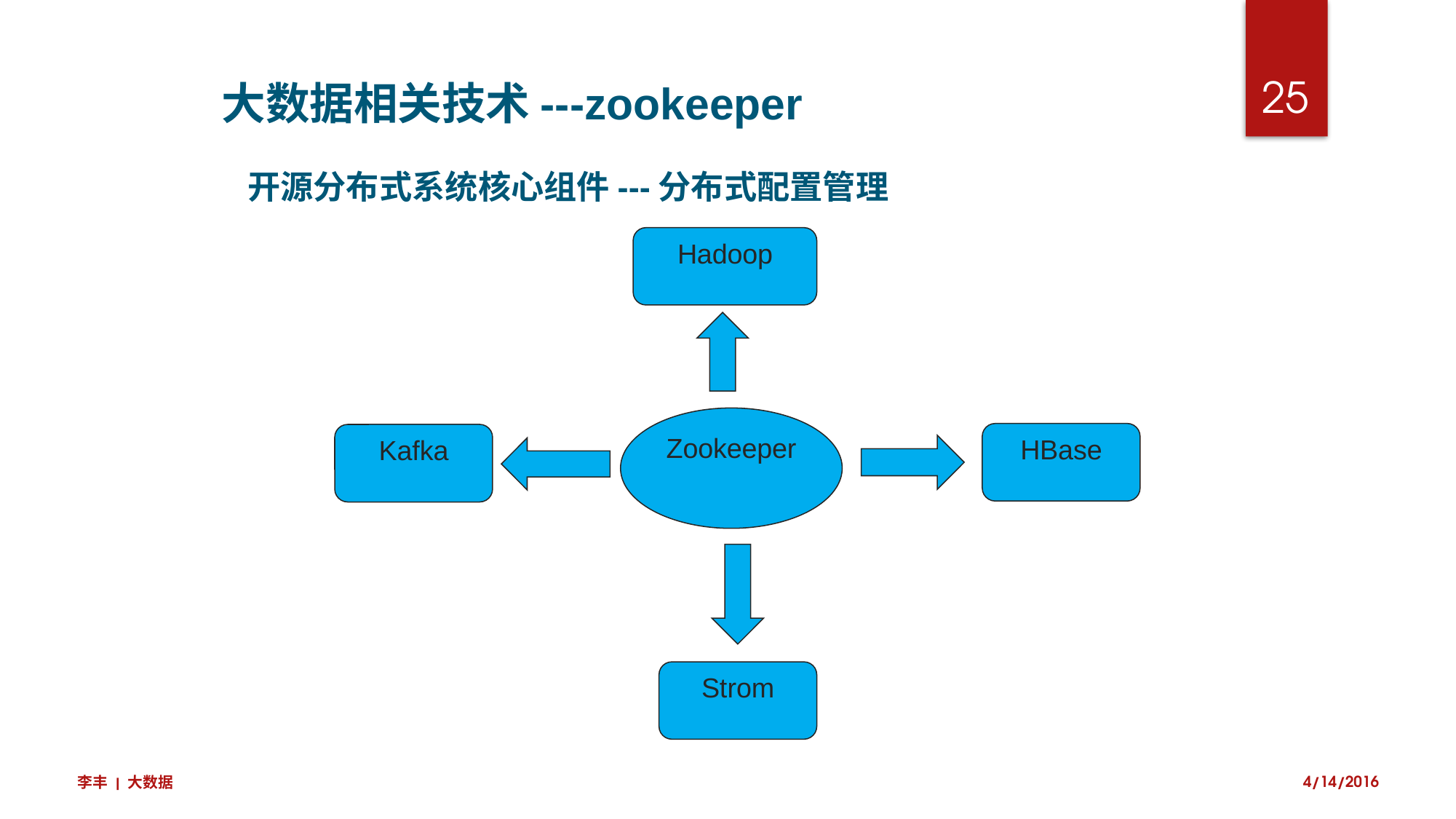

25
大数据相关技术---zookeeper

开源分布式系统核心组件---分布式配置管理

Hadoop

Zookeeper
HBase
Kafka

Strom
李丰 | 大数据
4/14/2016